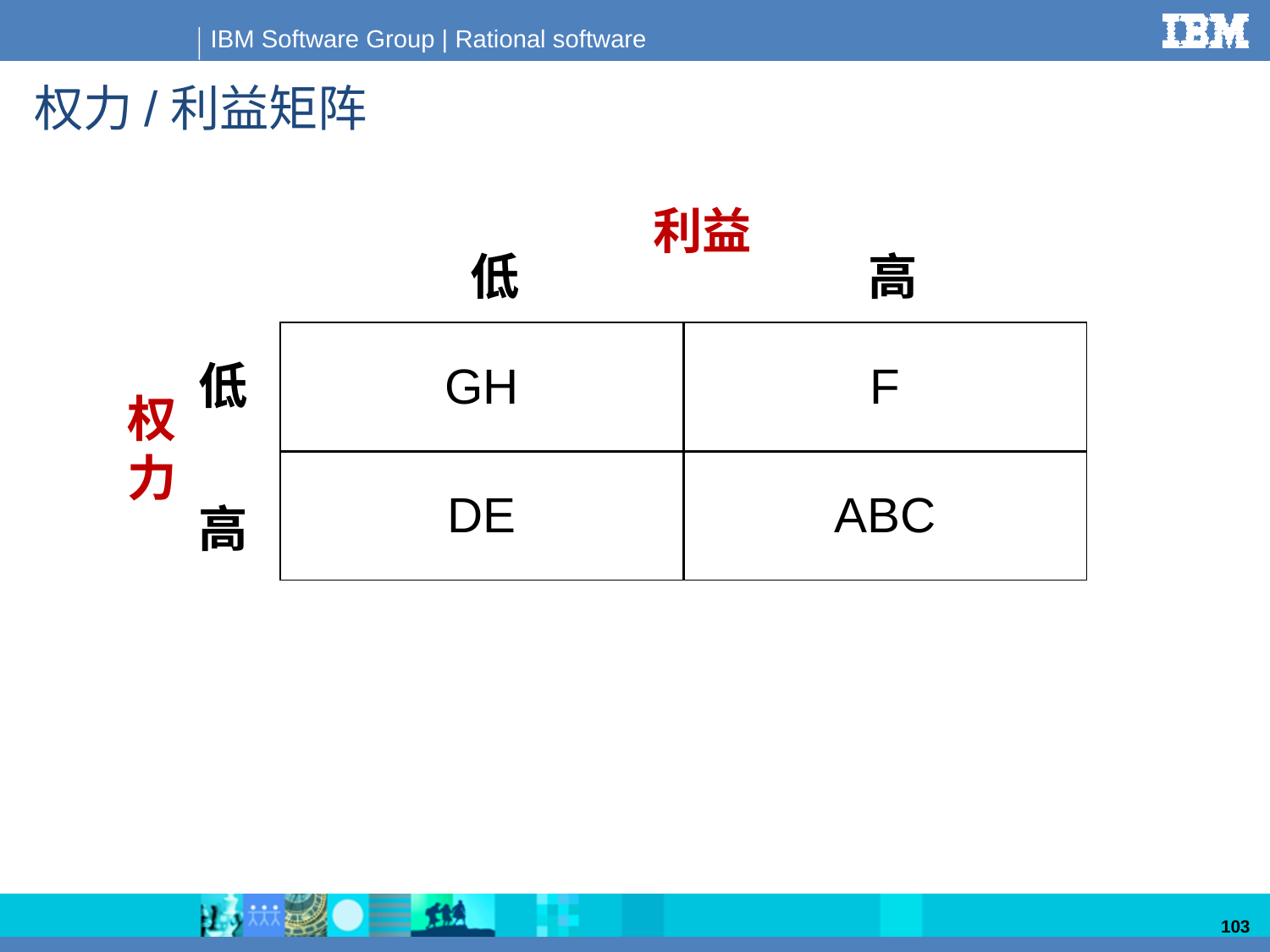

# 权力/利益矩阵
利益
低
高
| GH | F |
| --- | --- |
| DE | ABC |
低
权力
高
103